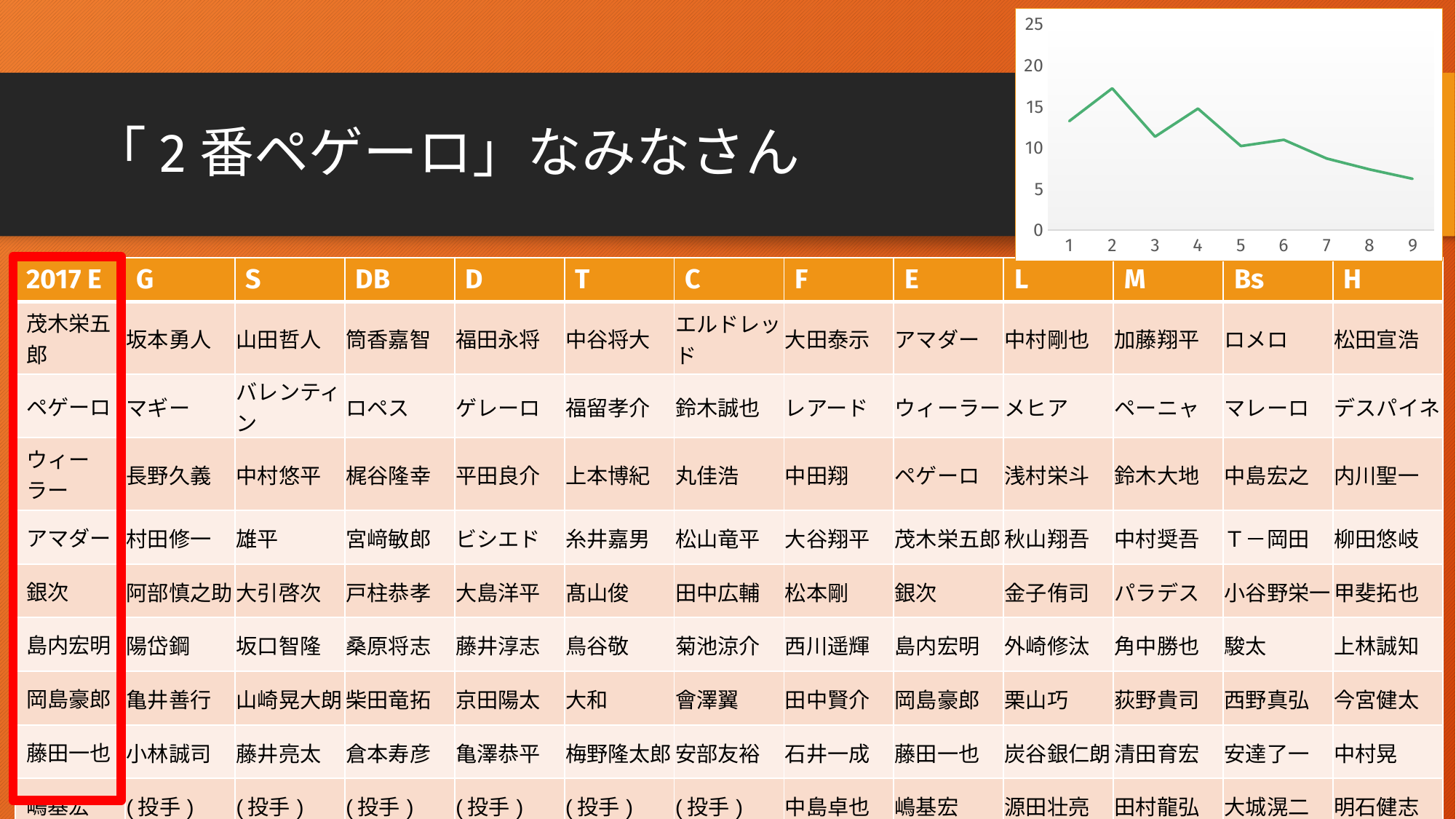

### Chart

| Category |  |
|---|---|
| 1 | 13.23251417769376 |
| 2 | 17.20226843100189 |
| 3 | 11.342155009451796 |
| 4 | 14.744801512287333 |
| 5 | 10.207939508506616 |
| 6 | 10.964083175803403 |
| 7 | 8.695652173913043 |
| 8 | 7.372400756143667 |
| 9 | 6.238185255198488 |
# 「2番ペゲーロ」なみなさん

| 2017 E | G | S | DB | D | T | C | F | E | L | M | Bs | H |
| --- | --- | --- | --- | --- | --- | --- | --- | --- | --- | --- | --- | --- |
| 茂木栄五郎 | 坂本勇人 | 山田哲人 | 筒香嘉智 | 福田永将 | 中谷将大 | エルドレッド | 大田泰示 | アマダー | 中村剛也 | 加藤翔平 | ロメロ | 松田宣浩 |
| ペゲーロ | マギー | バレンティン | ロペス | ゲレーロ | 福留孝介 | 鈴木誠也 | レアード | ウィーラー | メヒア | ペーニャ | マレーロ | デスパイネ |
| ウィーラー | 長野久義 | 中村悠平 | 梶谷隆幸 | 平田良介 | 上本博紀 | 丸佳浩 | 中田翔 | ペゲーロ | 浅村栄斗 | 鈴木大地 | 中島宏之 | 内川聖一 |
| アマダー | 村田修一 | 雄平 | 宮﨑敏郎 | ビシエド | 糸井嘉男 | 松山竜平 | 大谷翔平 | 茂木栄五郎 | 秋山翔吾 | 中村奨吾 | Ｔ－岡田 | 柳田悠岐 |
| 銀次 | 阿部慎之助 | 大引啓次 | 戸柱恭孝 | 大島洋平 | 髙山俊 | 田中広輔 | 松本剛 | 銀次 | 金子侑司 | パラデス | 小谷野栄一 | 甲斐拓也 |
| 島内宏明 | 陽岱鋼 | 坂口智隆 | 桑原将志 | 藤井淳志 | 鳥谷敬 | 菊池涼介 | 西川遥輝 | 島内宏明 | 外崎修汰 | 角中勝也 | 駿太 | 上林誠知 |
| 岡島豪郎 | 亀井善行 | 山崎晃大朗 | 柴田竜拓 | 京田陽太 | 大和 | 會澤翼 | 田中賢介 | 岡島豪郎 | 栗山巧 | 荻野貴司 | 西野真弘 | 今宮健太 |
| 藤田一也 | 小林誠司 | 藤井亮太 | 倉本寿彦 | 亀澤恭平 | 梅野隆太郎 | 安部友裕 | 石井一成 | 藤田一也 | 炭谷銀仁朗 | 清田育宏 | 安達了一 | 中村晃 |
| 嶋基宏 | (投手) | (投手) | (投手) | (投手) | (投手) | (投手) | 中島卓也 | 嶋基宏 | 源田壮亮 | 田村龍弘 | 大城滉二 | 明石健志 |